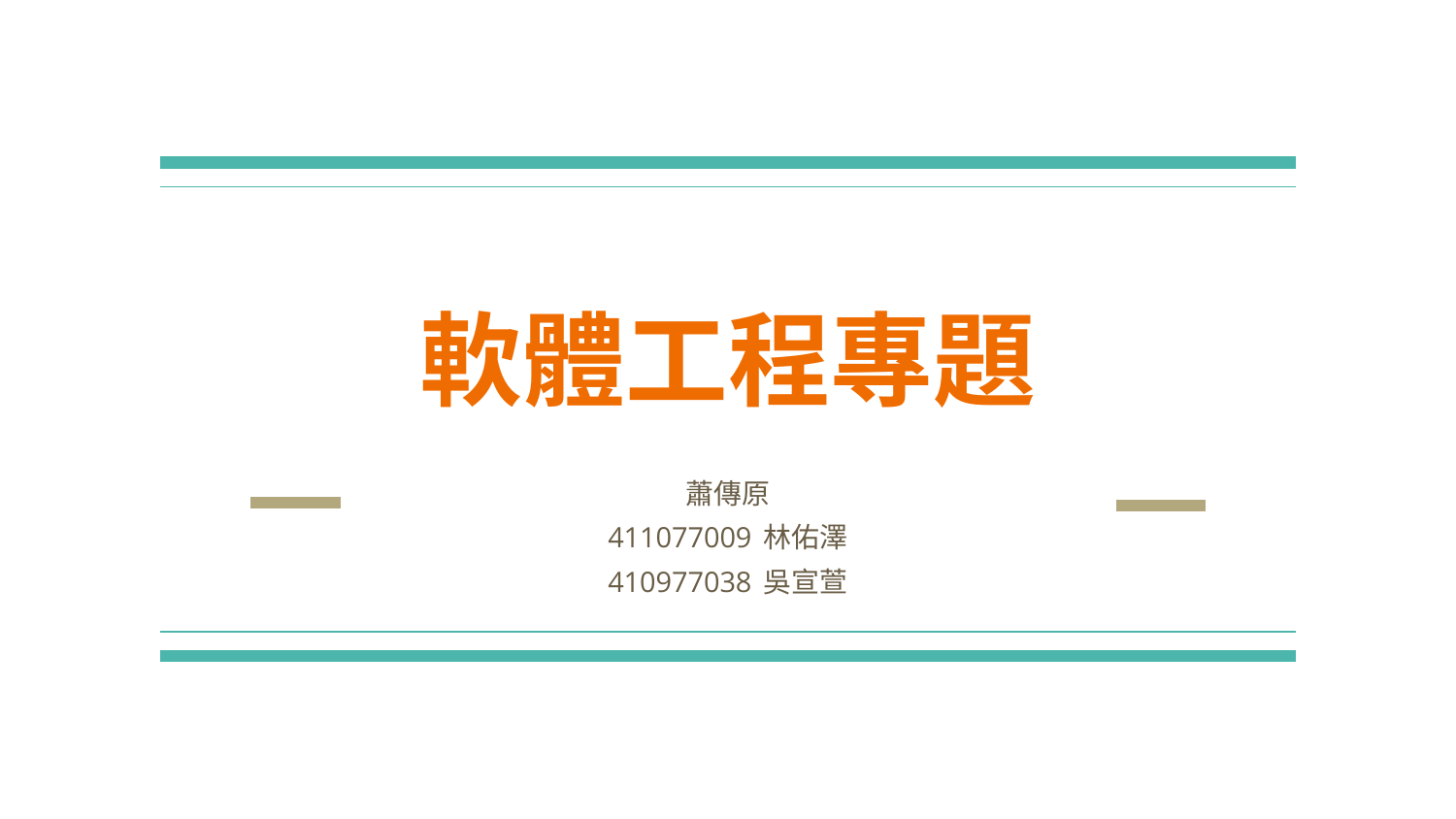

# 軟體工程專題
蕭傳原
411077009 林佑澤
410977038 吳宣萱